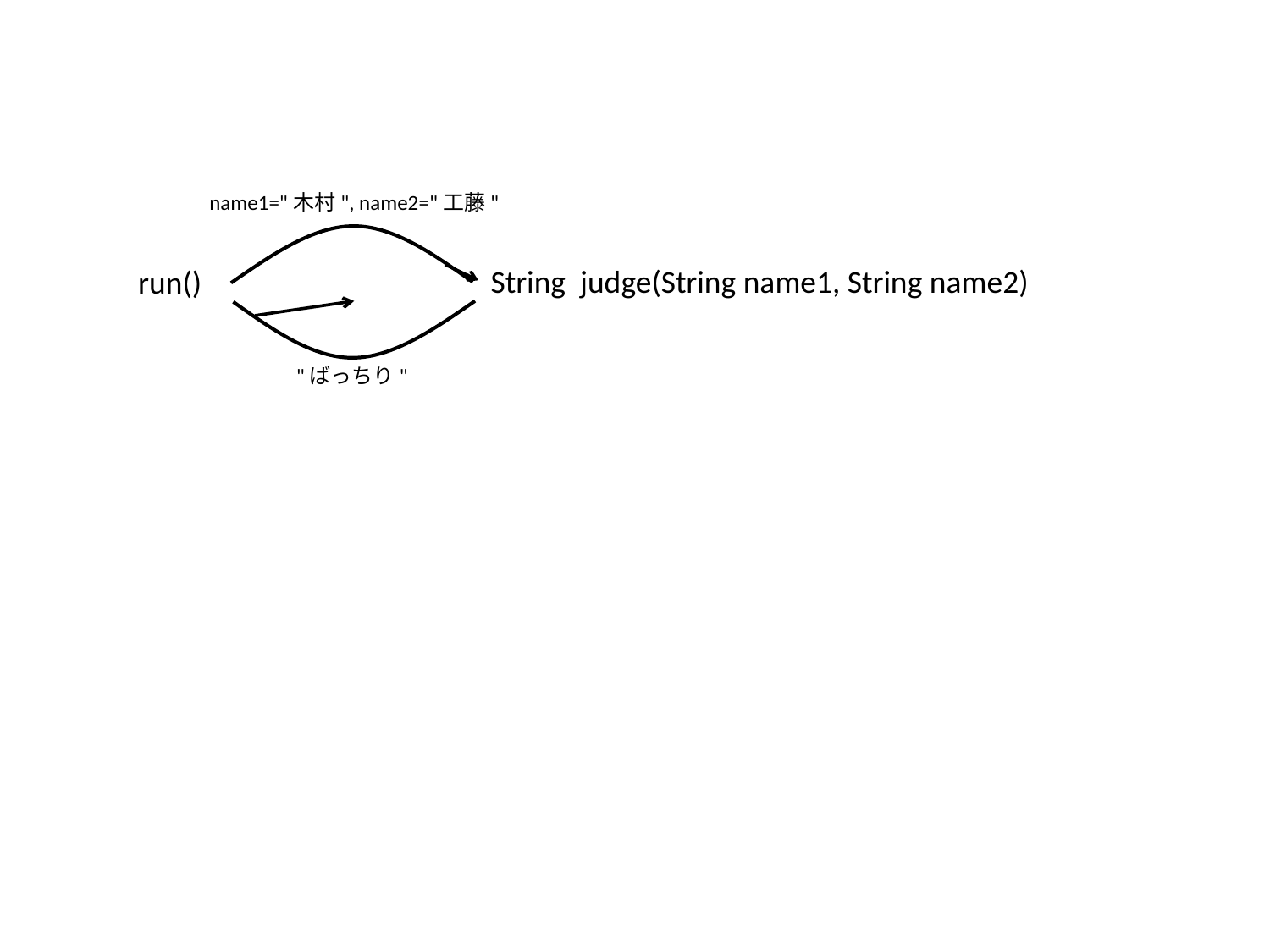

name1="木村", name2="工藤"

String  judge(String name1, String name2)
run()

"ばっちり"